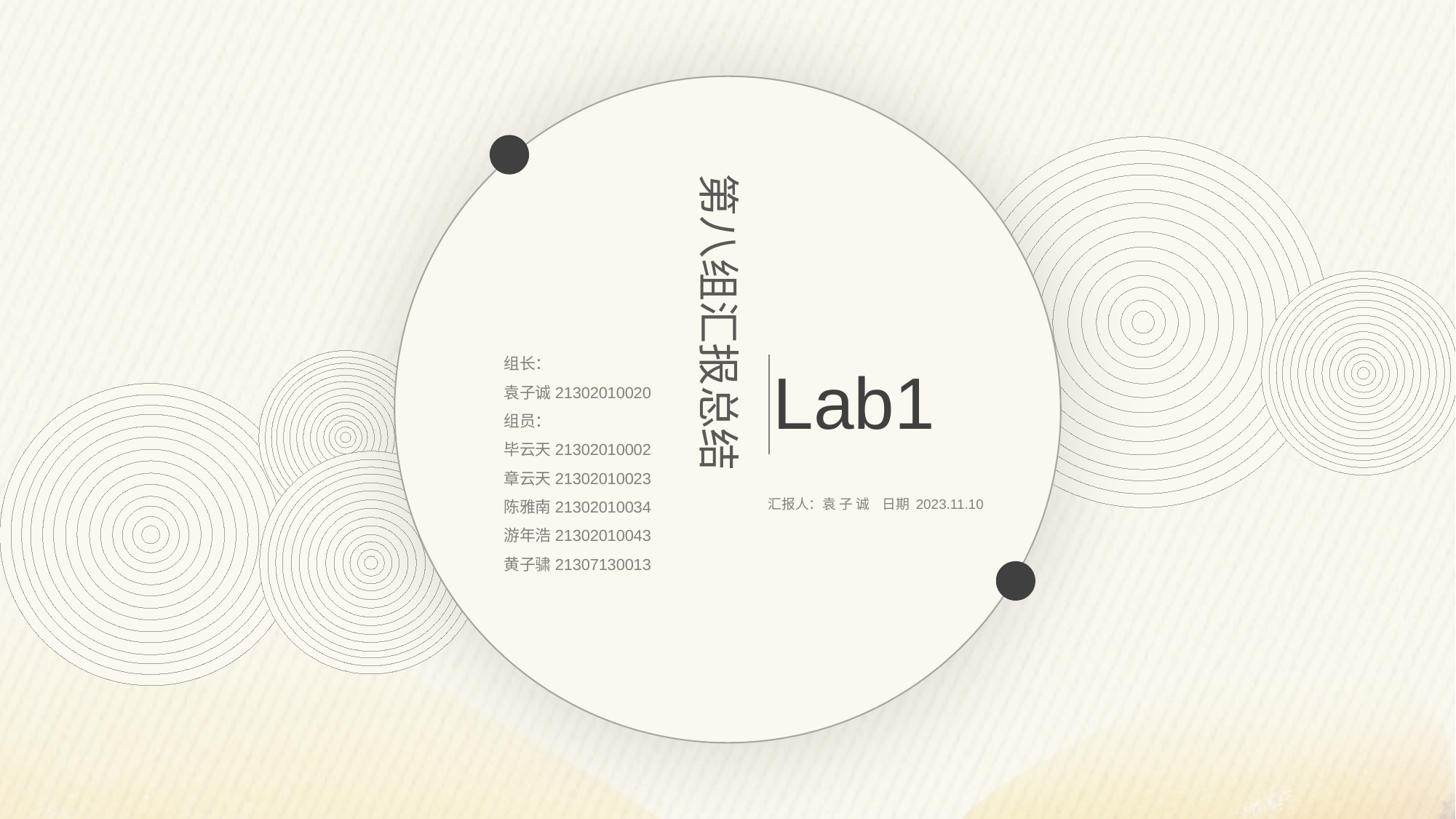

第八组汇报总结

  Lab1
组长：
袁子诚21302010020
组员：
毕云天21302010002
章云天21302010023
陈雅南21302010034
游年浩21302010043
黄子骕21307130013

汇报人：袁 子 诚    日期 2023.11.10